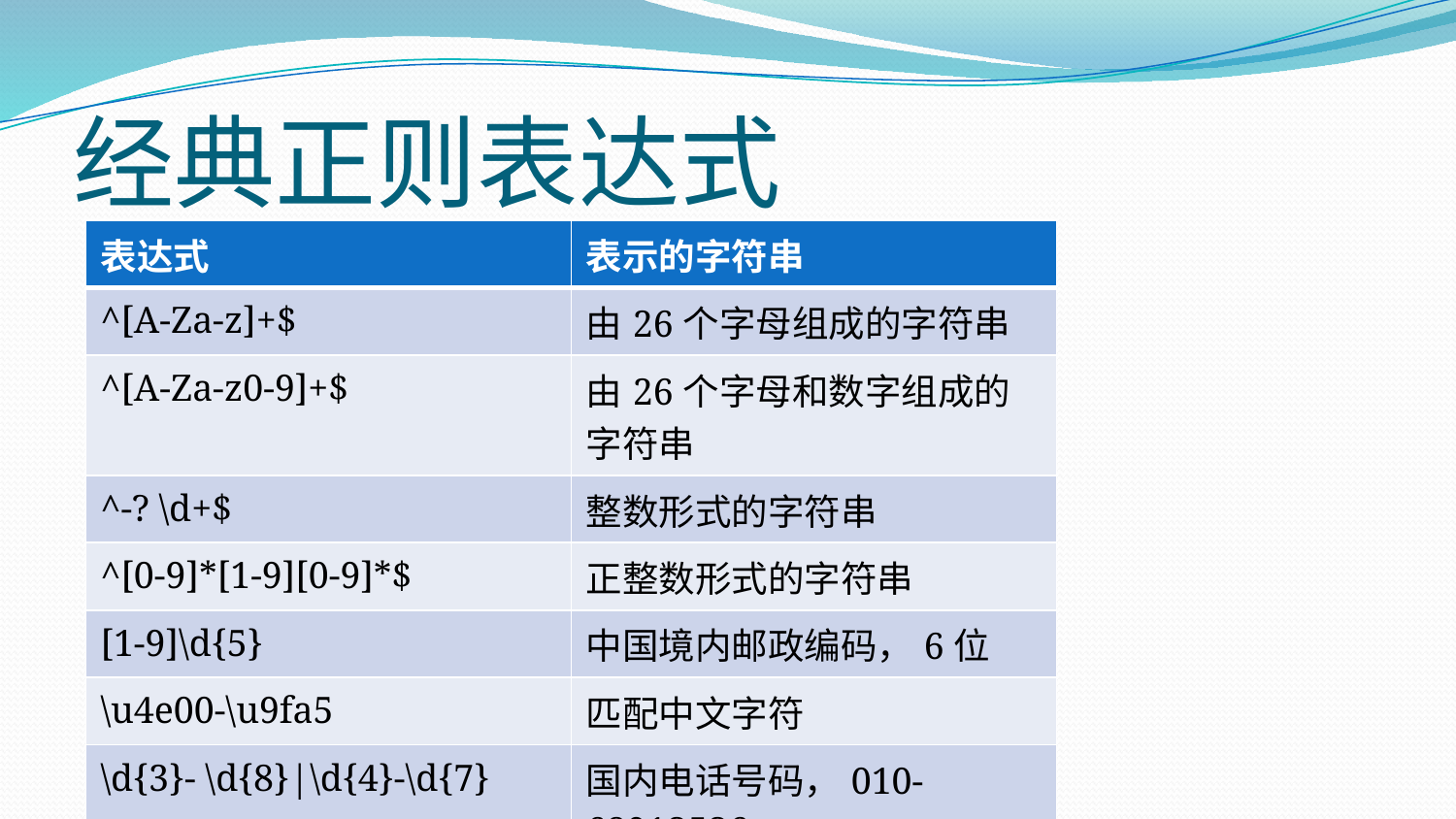

# 经典正则表达式
| 表达式 | 表示的字符串 |
| --- | --- |
| ^[A-Za-z]+$ | 由26个字母组成的字符串 |
| ^[A-Za-z0-9]+$ | 由26个字母和数字组成的字符串 |
| ^-? \d+$ | 整数形式的字符串 |
| ^[0-9]\*[1-9][0-9]\*$ | 正整数形式的字符串 |
| [1-9]\d{5} | 中国境内邮政编码，6位 |
| \u4e00-\u9fa5 | 匹配中文字符 |
| \d{3}- \d{8}|\d{4}-\d{7} | 国内电话号码，010-68913536 |